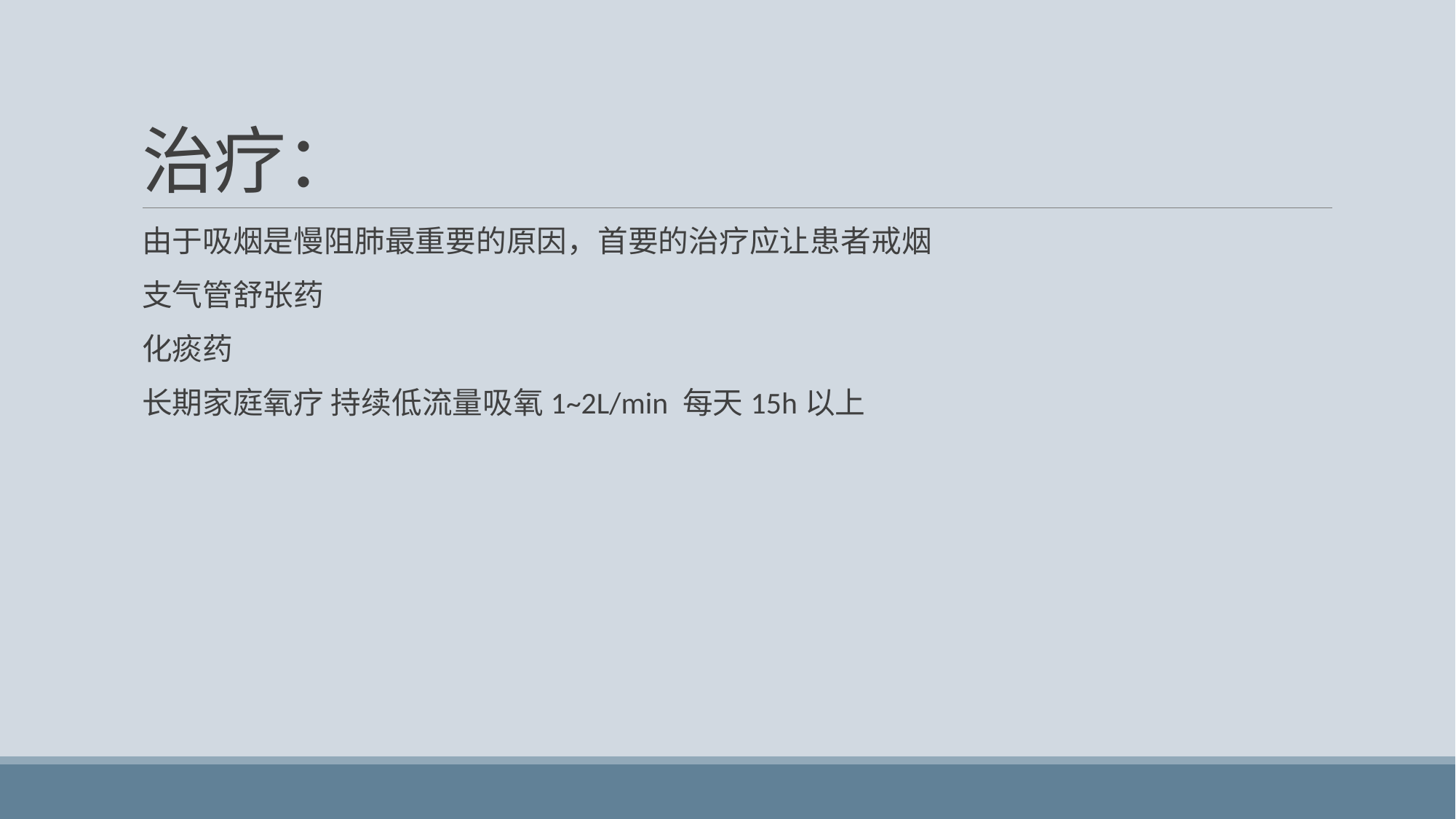

# 治疗：
由于吸烟是慢阻肺最重要的原因，首要的治疗应让患者戒烟
支气管舒张药
化痰药
长期家庭氧疗 持续低流量吸氧1~2L/min 每天15h以上